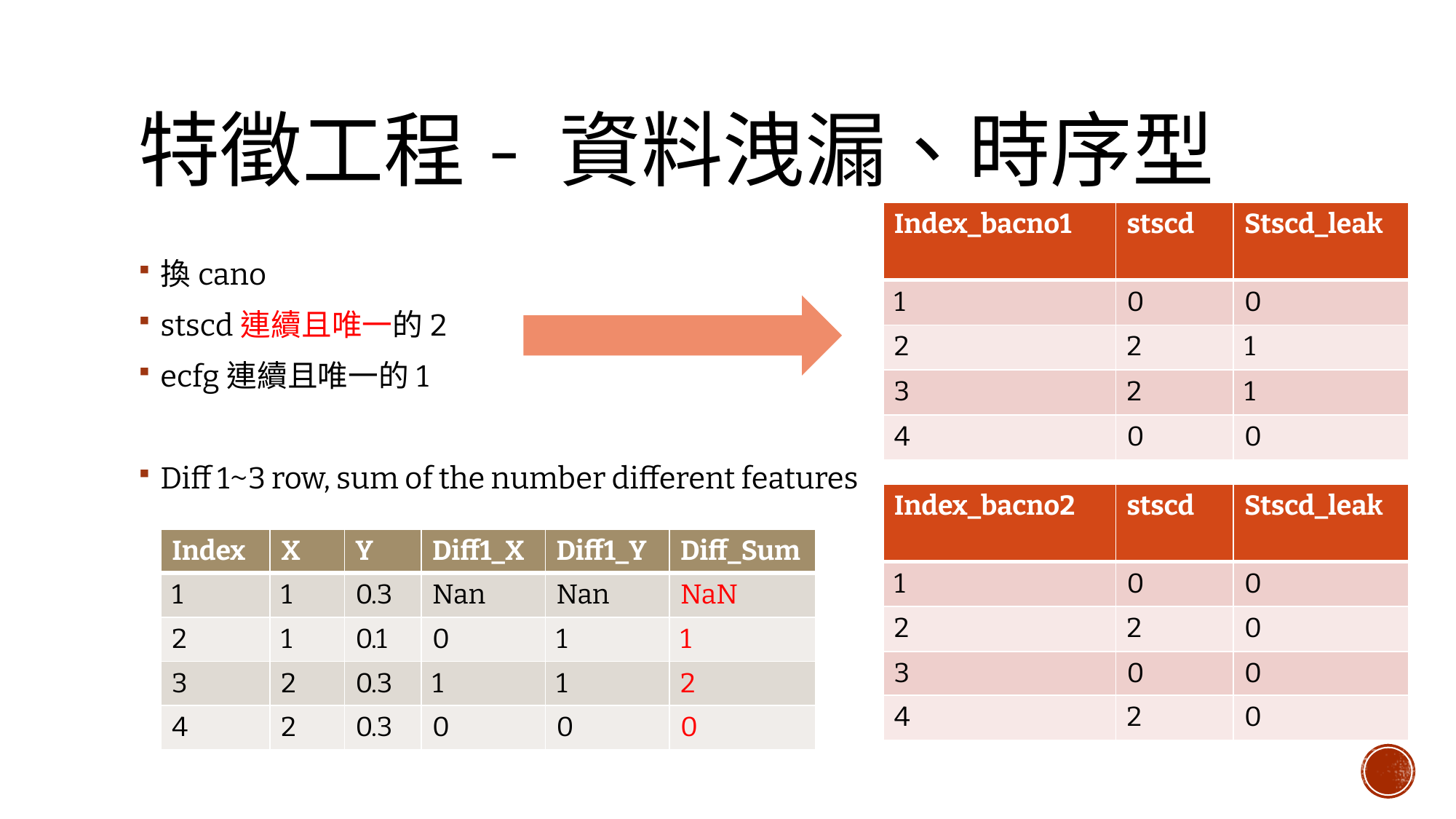

# 特徵工程- 資料洩漏、時序型
| Index\_bacno1 | stscd | Stscd\_leak |
| --- | --- | --- |
| 1 | 0 | 0 |
| 2 | 2 | 1 |
| 3 | 2 | 1 |
| 4 | 0 | 0 |
換cano
stscd連續且唯一的2
ecfg連續且唯一的1

Diff 1~3 row, sum of the number different features

| Index\_bacno2 | stscd | Stscd\_leak |
| --- | --- | --- |
| 1 | 0 | 0 |
| 2 | 2 | 0 |
| 3 | 0 | 0 |
| 4 | 2 | 0 |
| Index | X | Y | Diff1\_X | Diff1\_Y | Diff\_Sum |
| --- | --- | --- | --- | --- | --- |
| 1 | 1 | 0.3 | Nan | Nan | NaN |
| 2 | 1 | 0.1 | 0 | 1 | 1 |
| 3 | 2 | 0.3 | 1 | 1 | 2 |
| 4 | 2 | 0.3 | 0 | 0 | 0 |